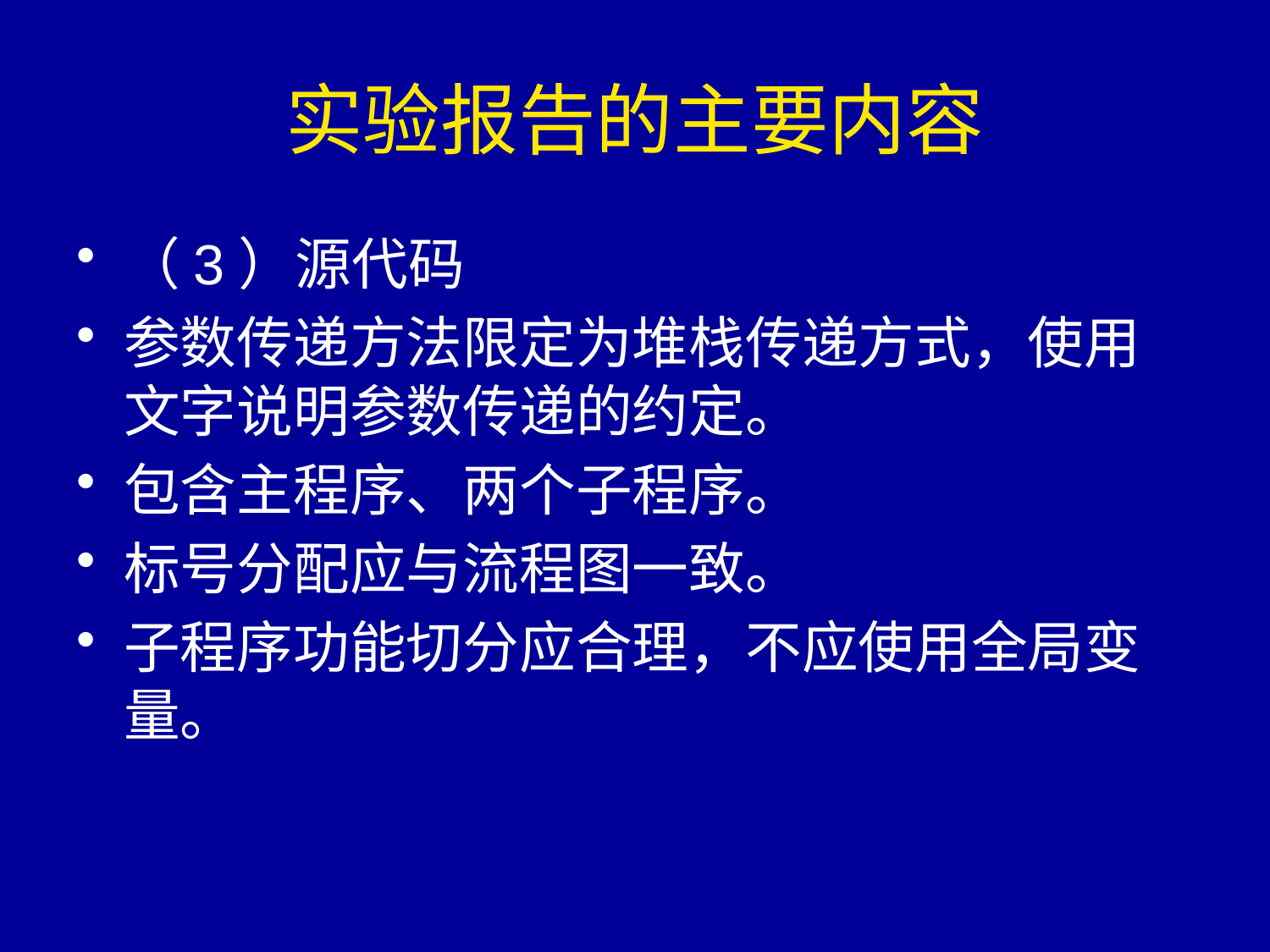

# 实验报告的主要内容
（3）源代码
参数传递方法限定为堆栈传递方式，使用文字说明参数传递的约定。
包含主程序、两个子程序。
标号分配应与流程图一致。
子程序功能切分应合理，不应使用全局变量。